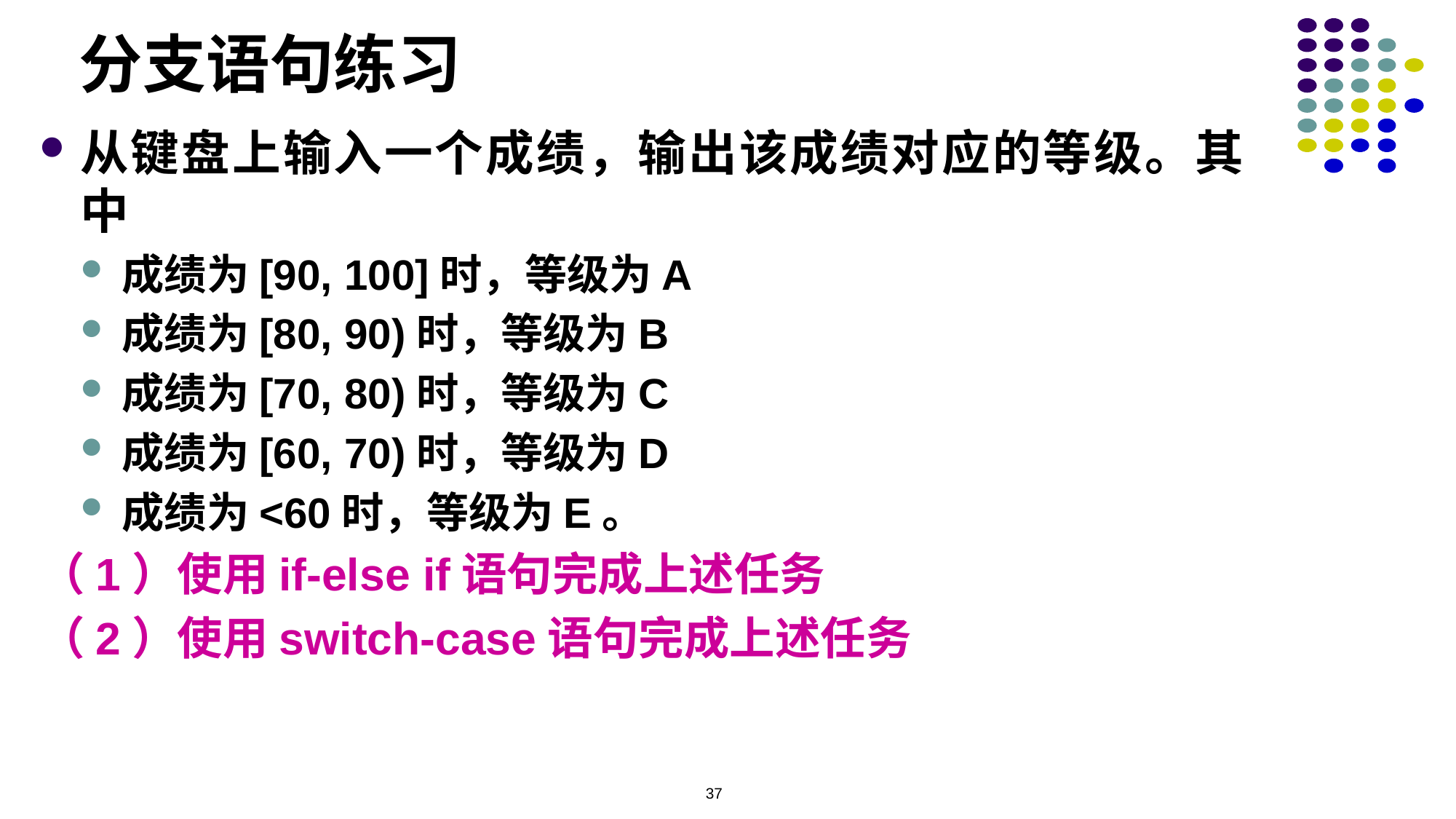

# 分支语句练习
从键盘上输入一个成绩，输出该成绩对应的等级。其中
成绩为[90, 100]时，等级为A
成绩为[80, 90)时，等级为B
成绩为[70, 80)时，等级为C
成绩为[60, 70)时，等级为D
成绩为<60时，等级为E。
（1）使用if-else if语句完成上述任务
（2）使用switch-case语句完成上述任务
37